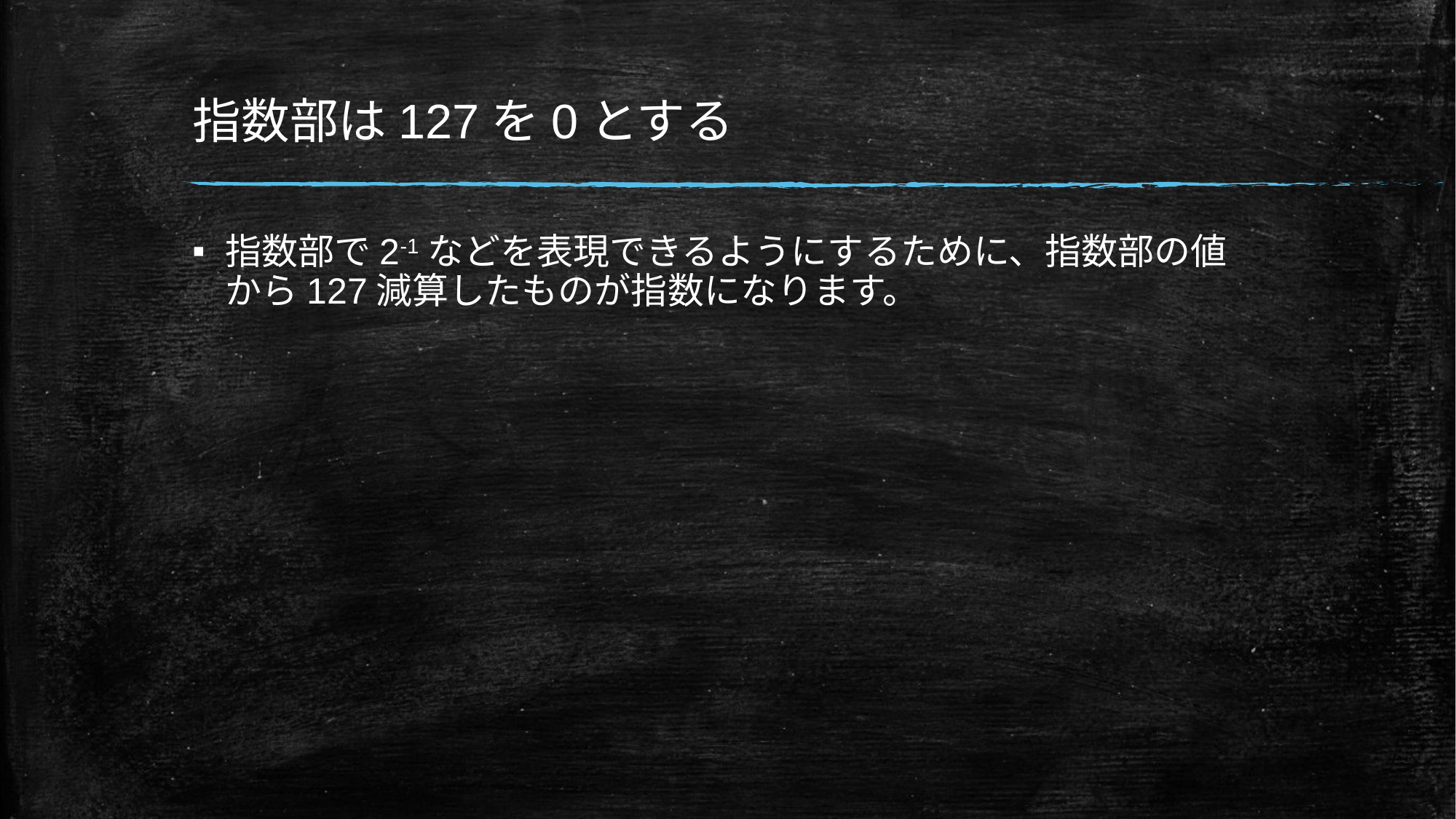

# 指数部は127を0とする
指数部で2-1などを表現できるようにするために、指数部の値から127減算したものが指数になります。